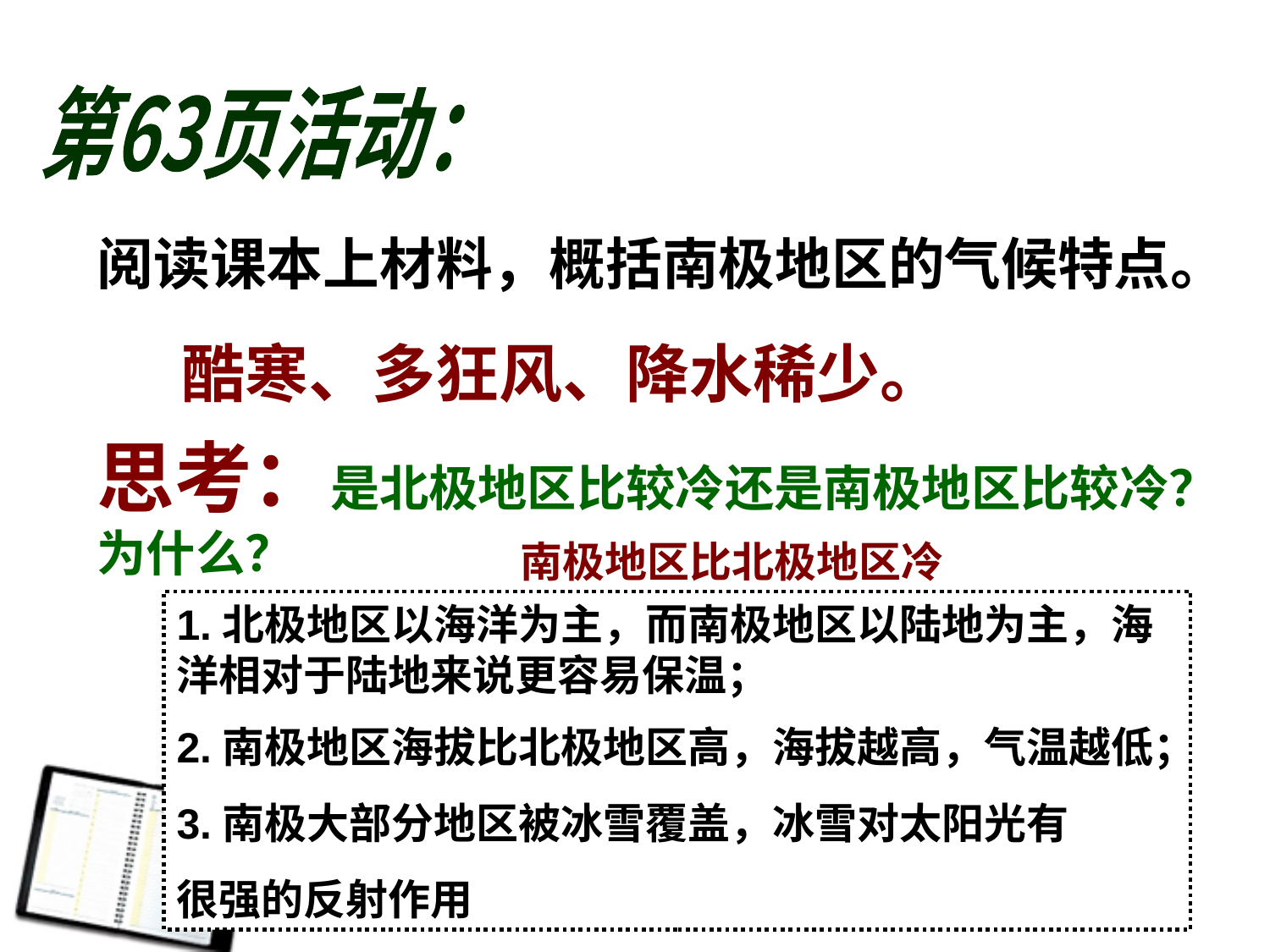

第63页活动：
阅读课本上材料，概括南极地区的气候特点。
酷寒、多狂风、降水稀少。
思考：是北极地区比较冷还是南极地区比较冷？为什么？
南极地区比北极地区冷
1.北极地区以海洋为主，而南极地区以陆地为主，海洋相对于陆地来说更容易保温；
2.南极地区海拔比北极地区高，海拔越高，气温越低；
3.南极大部分地区被冰雪覆盖，冰雪对太阳光有           很强的反射作用